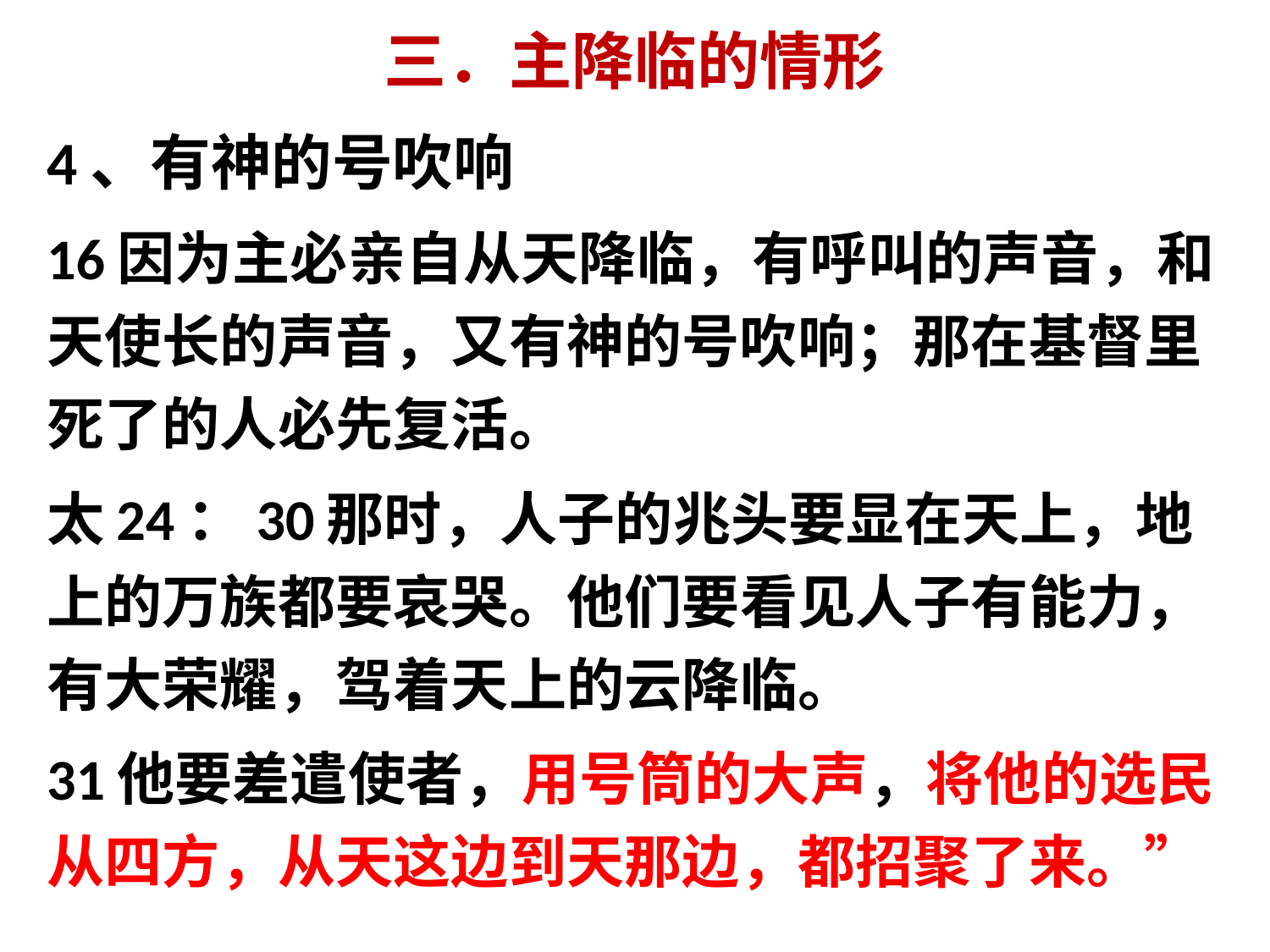

# 三．主降临的情形
4、有神的号吹响
16因为主必亲自从天降临，有呼叫的声音，和天使长的声音，又有神的号吹响；那在基督里死了的人必先复活。
太24：30那时，人子的兆头要显在天上，地上的万族都要哀哭。他们要看见人子有能力，有大荣耀，驾着天上的云降临。
31他要差遣使者，用号筒的大声，将他的选民从四方，从天这边到天那边，都招聚了来。”